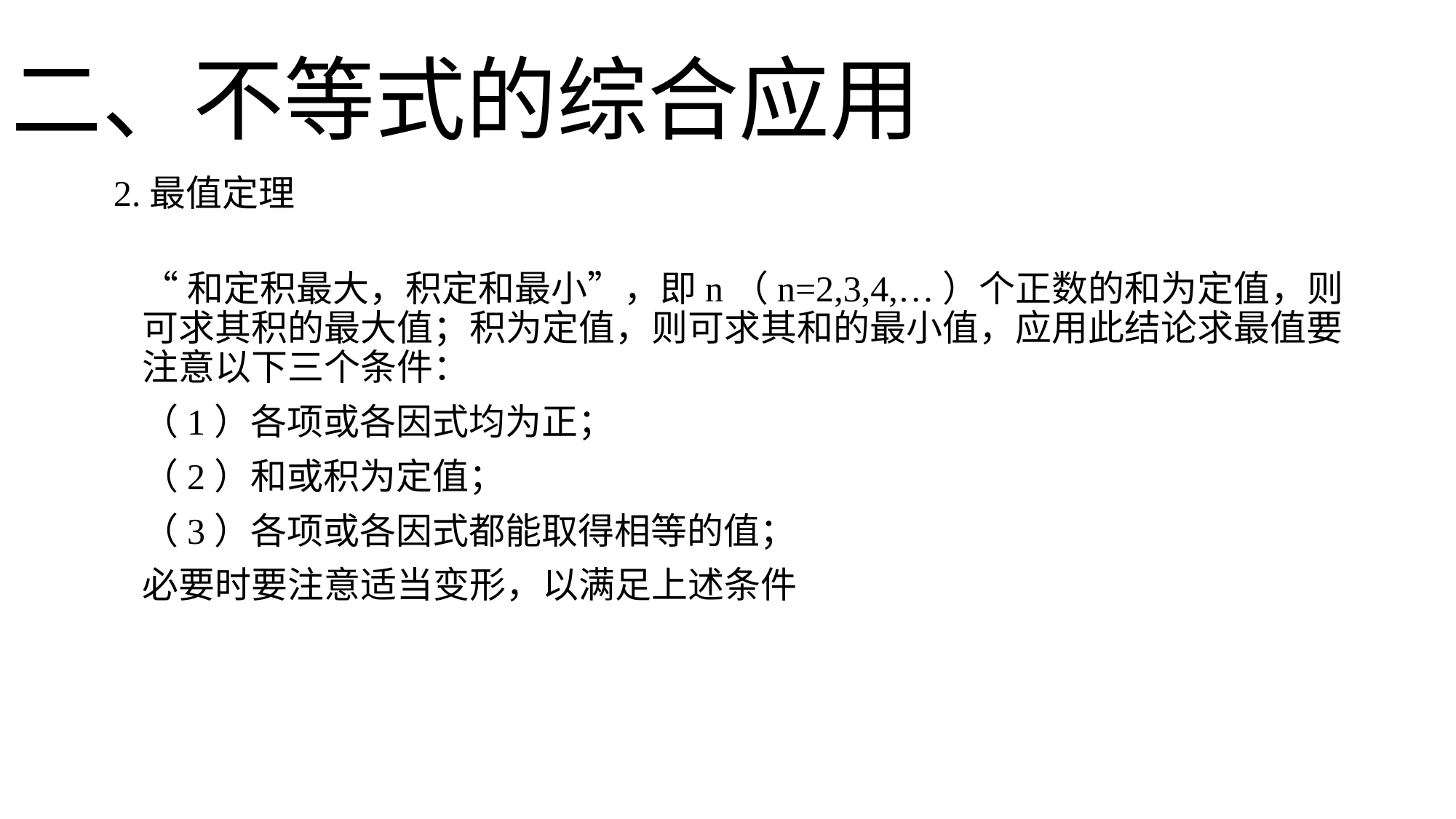

二、不等式的综合应用
2.最值定理
“和定积最大，积定和最小”，即n（n=2,3,4,…）个正数的和为定值，则可求其积的最大值；积为定值，则可求其和的最小值，应用此结论求最值要注意以下三个条件：
（1）各项或各因式均为正；
（2）和或积为定值；
（3）各项或各因式都能取得相等的值；
必要时要注意适当变形，以满足上述条件